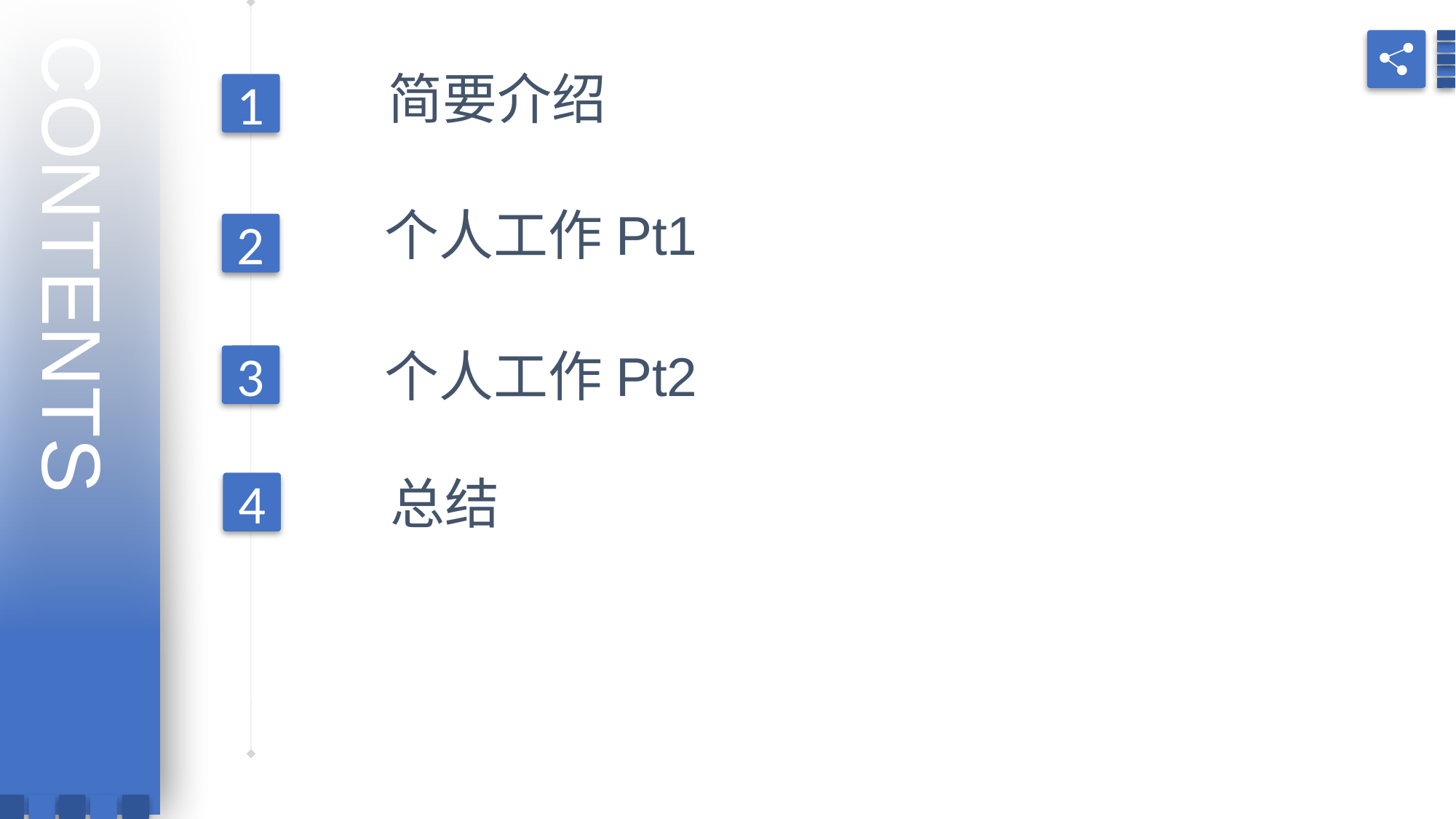

CONTENTS

简要介绍
1
个人工作Pt1
2

个人工作Pt2
3
总结
4